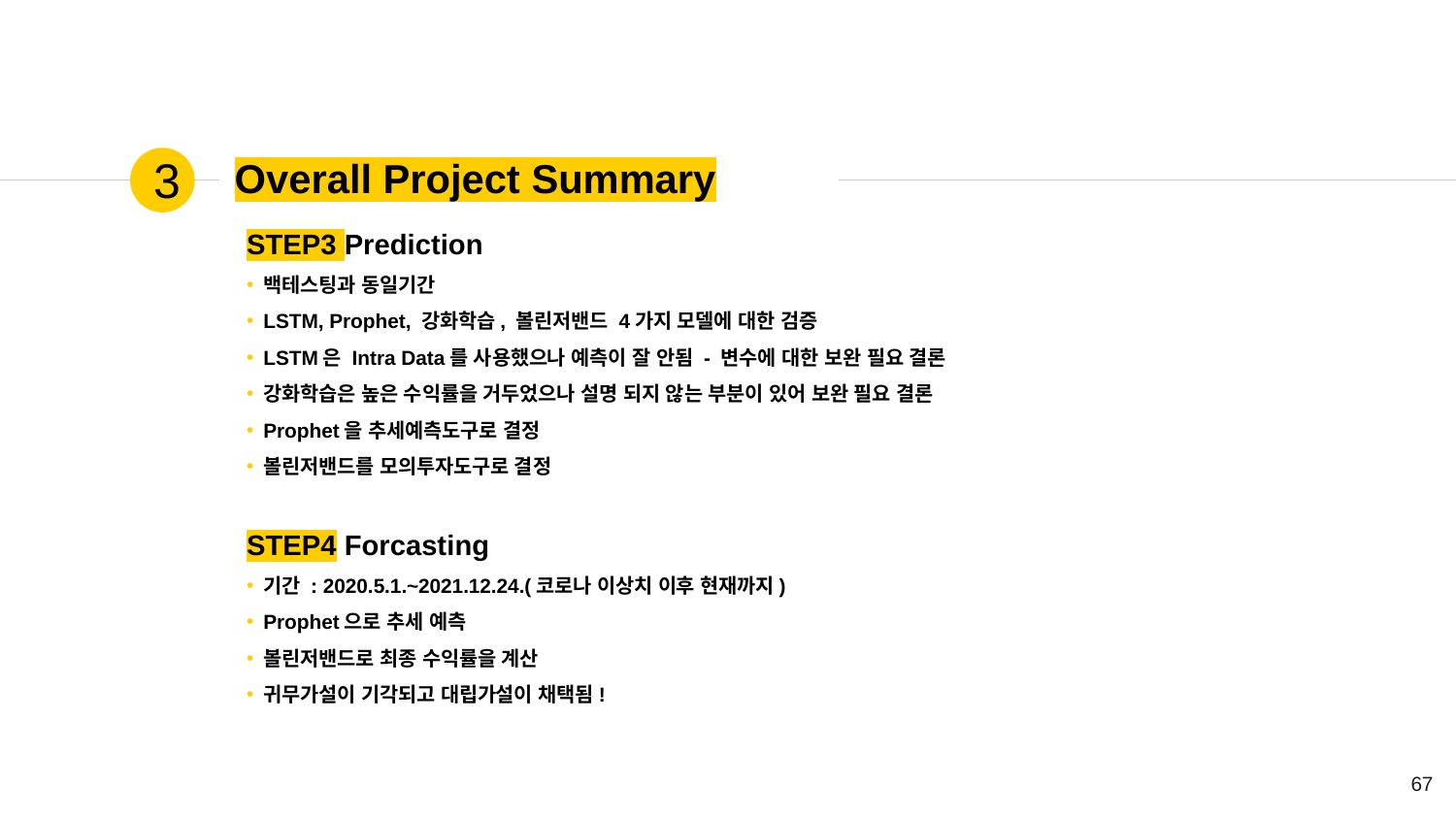

3
# Overall Project Summary
STEP3 Prediction
백테스팅과 동일기간
LSTM, Prophet, 강화학습, 볼린저밴드 4가지 모델에 대한 검증
LSTM은 Intra Data를 사용했으나 예측이 잘 안됨 - 변수에 대한 보완 필요 결론
강화학습은 높은 수익률을 거두었으나 설명 되지 않는 부분이 있어 보완 필요 결론
Prophet을 추세예측도구로 결정
볼린저밴드를 모의투자도구로 결정

STEP4 Forcasting
기간 : 2020.5.1.~2021.12.24.(코로나 이상치 이후 현재까지)
Prophet으로 추세 예측
볼린저밴드로 최종 수익률을 계산
귀무가설이 기각되고 대립가설이 채택됨!

67